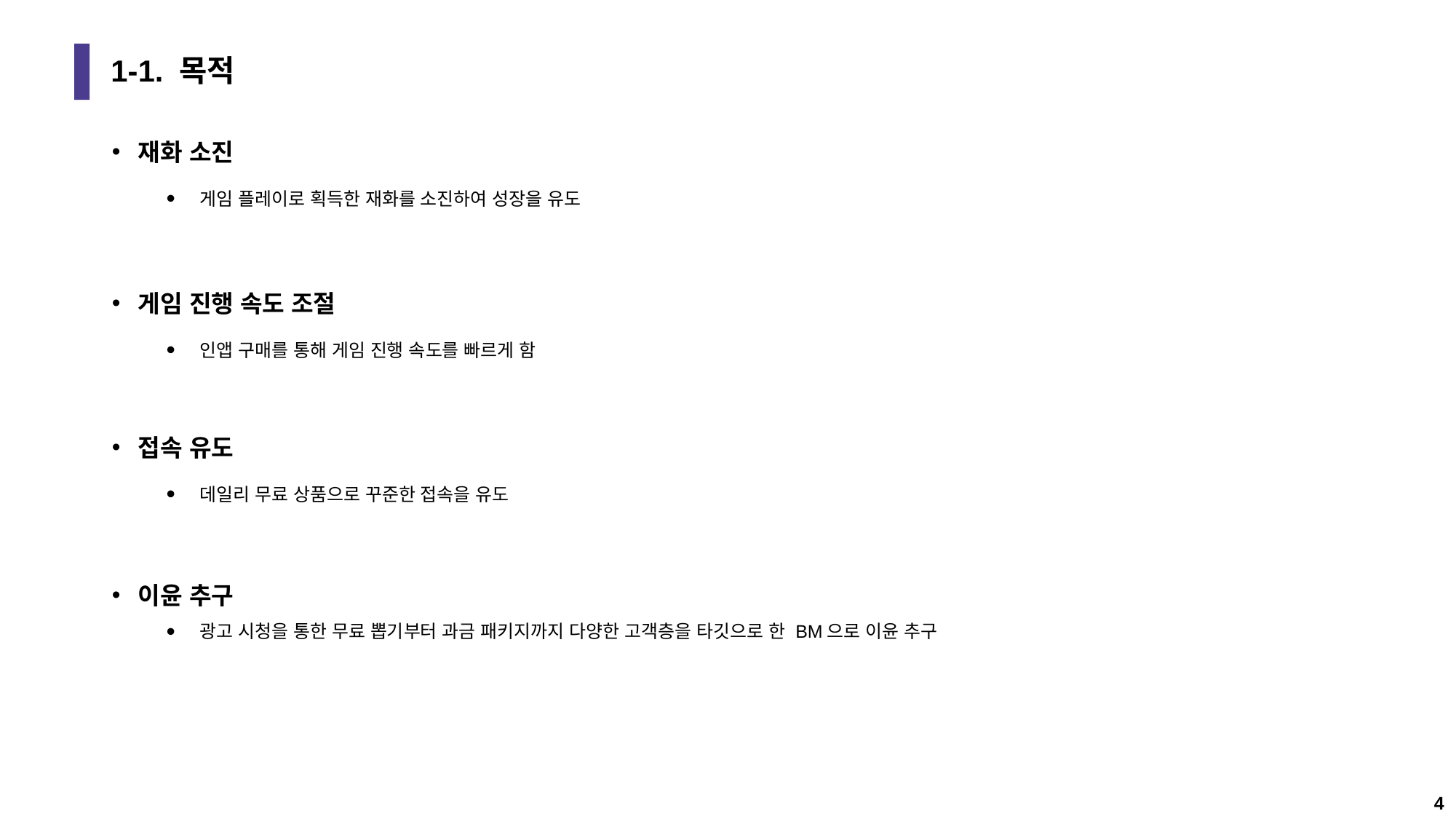

# 1-1. 목적
재화 소진

게임 플레이로 획득한 재화를 소진하여 성장을 유도

게임 진행 속도 조절

인앱 구매를 통해 게임 진행 속도를 빠르게 함

접속 유도

데일리 무료 상품으로 꾸준한 접속을 유도

이윤 추구
광고 시청을 통한 무료 뽑기부터 과금 패키지까지 다양한 고객층을 타깃으로 한 BM으로 이윤 추구